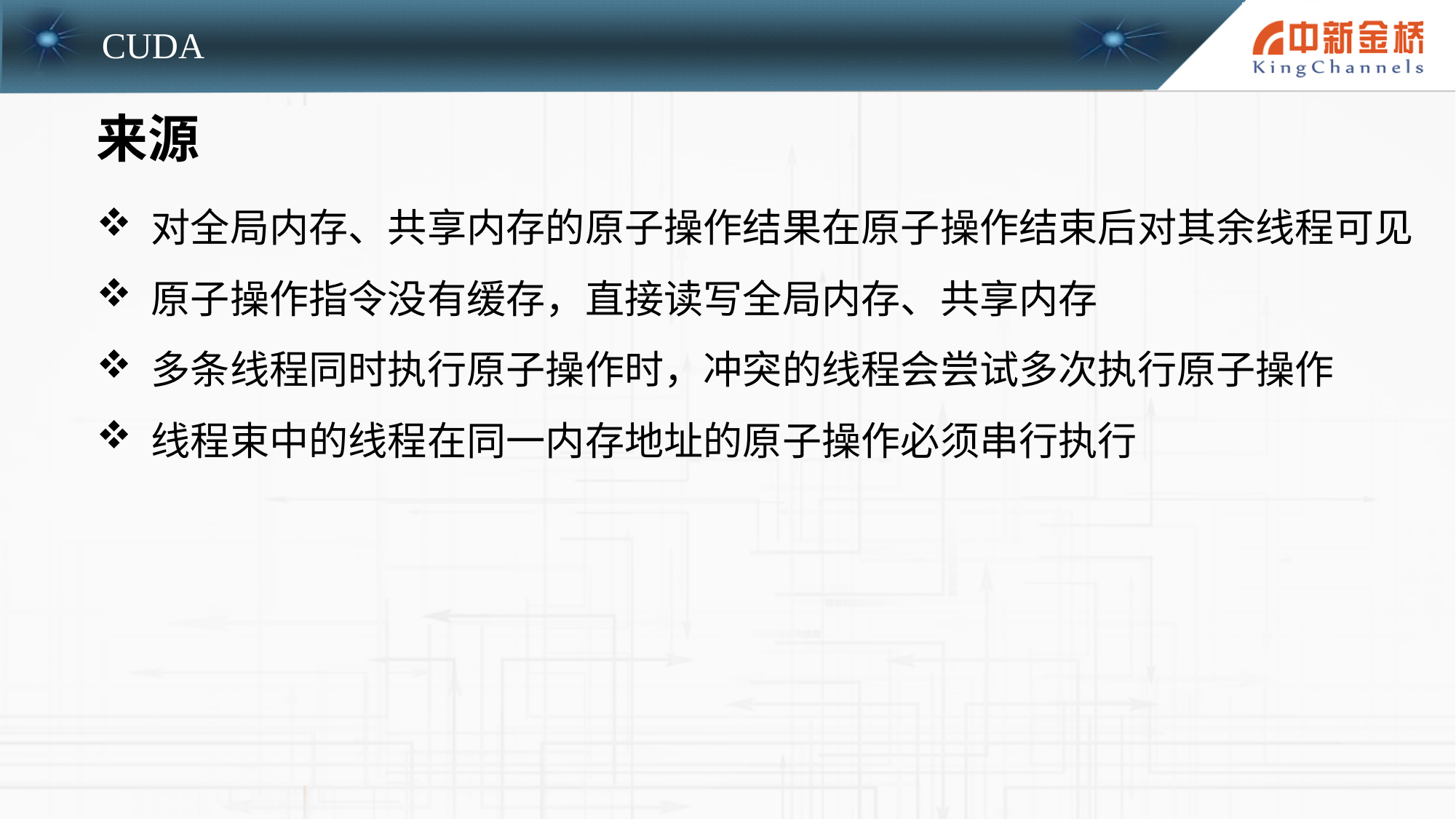

来源
对全局内存、共享内存的原子操作结果在原子操作结束后对其余线程可见
原子操作指令没有缓存，直接读写全局内存、共享内存
多条线程同时执行原子操作时，冲突的线程会尝试多次执行原子操作
线程束中的线程在同一内存地址的原子操作必须串行执行